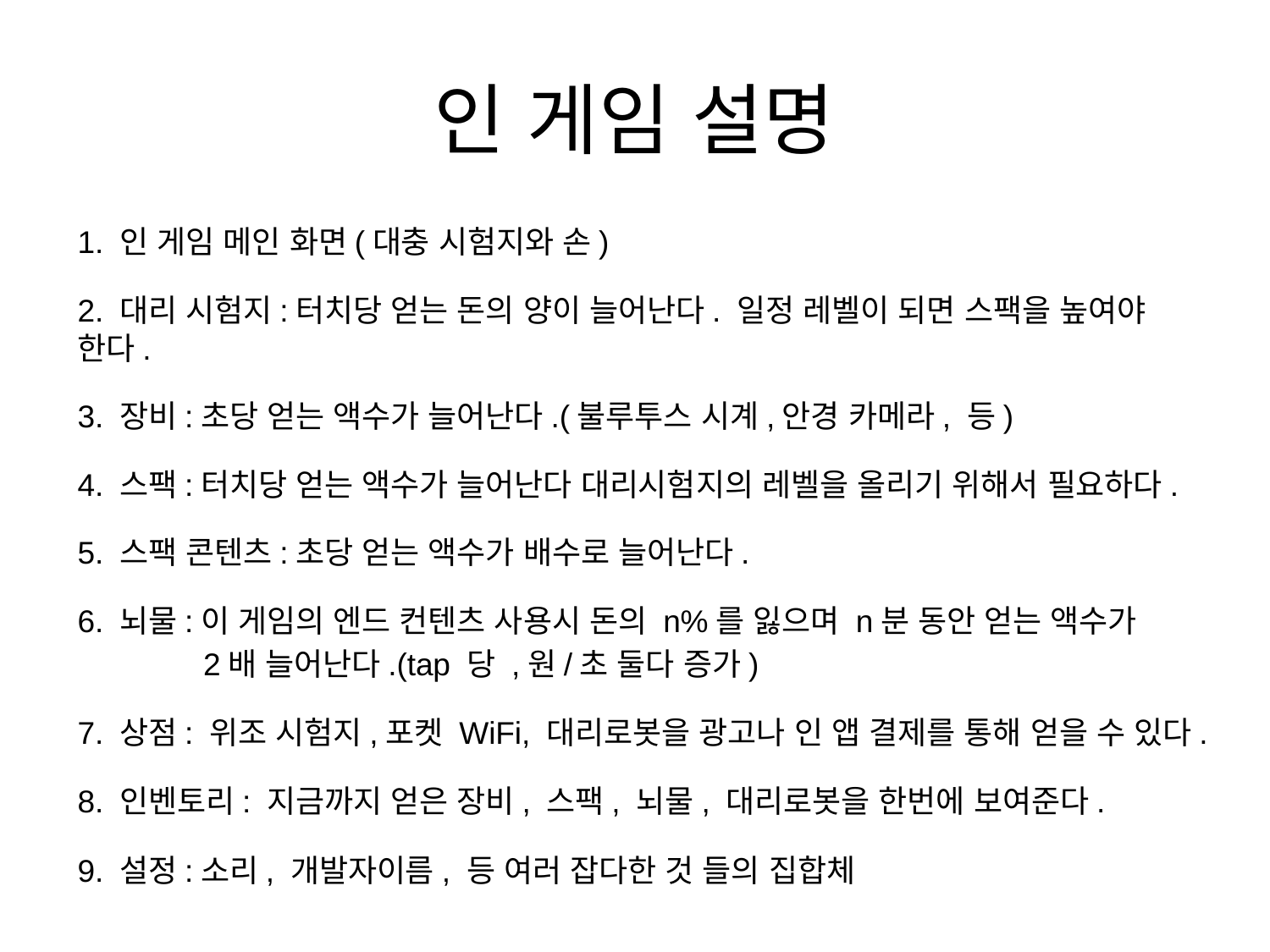

# 인 게임 설명
1. 인 게임 메인 화면(대충 시험지와 손)

2. 대리 시험지:터치당 얻는 돈의 양이 늘어난다. 일정 레벨이 되면 스팩을 높여야 한다.

3. 장비:초당 얻는 액수가 늘어난다.(불루투스 시계,안경 카메라, 등)

4. 스팩:터치당 얻는 액수가 늘어난다 대리시험지의 레벨을 올리기 위해서 필요하다.

5. 스팩 콘텐츠:초당 얻는 액수가 배수로 늘어난다.

6. 뇌물:이 게임의 엔드 컨텐츠 사용시 돈의 n%를 잃으며 n분 동안 얻는 액수가
	2배 늘어난다.(tap 당 ,원/초 둘다 증가)

7. 상점: 위조 시험지,포켓 WiFi, 대리로봇을 광고나 인 앱 결제를 통해 얻을 수 있다.

8. 인벤토리: 지금까지 얻은 장비, 스팩, 뇌물, 대리로봇을 한번에 보여준다.

9. 설정:소리, 개발자이름, 등 여러 잡다한 것 들의 집합체